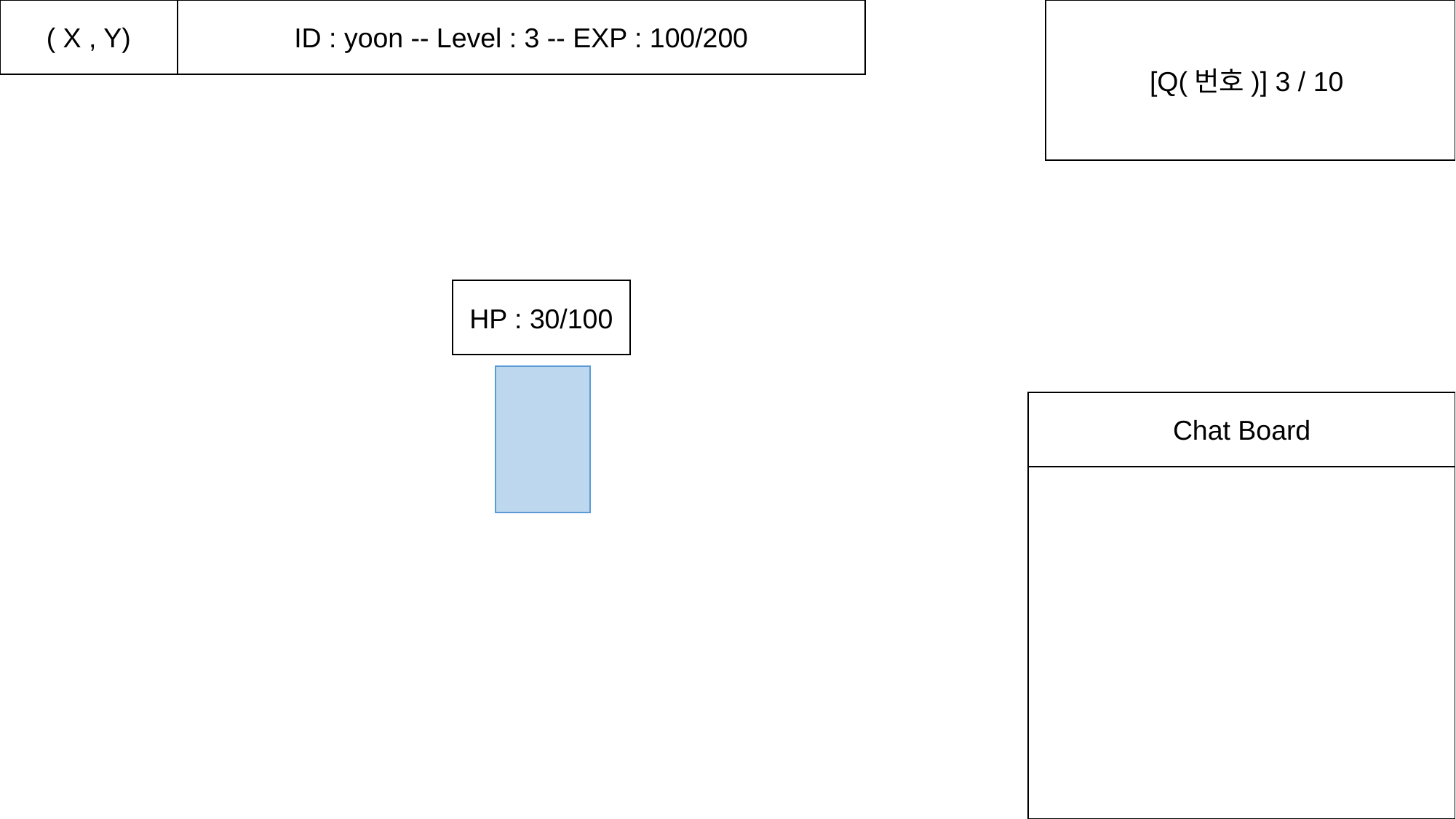

( X , Y)
[Q(번호)] 3 / 10
ID : yoon -- Level : 3 -- EXP : 100/200
HP : 30/100

Chat Board